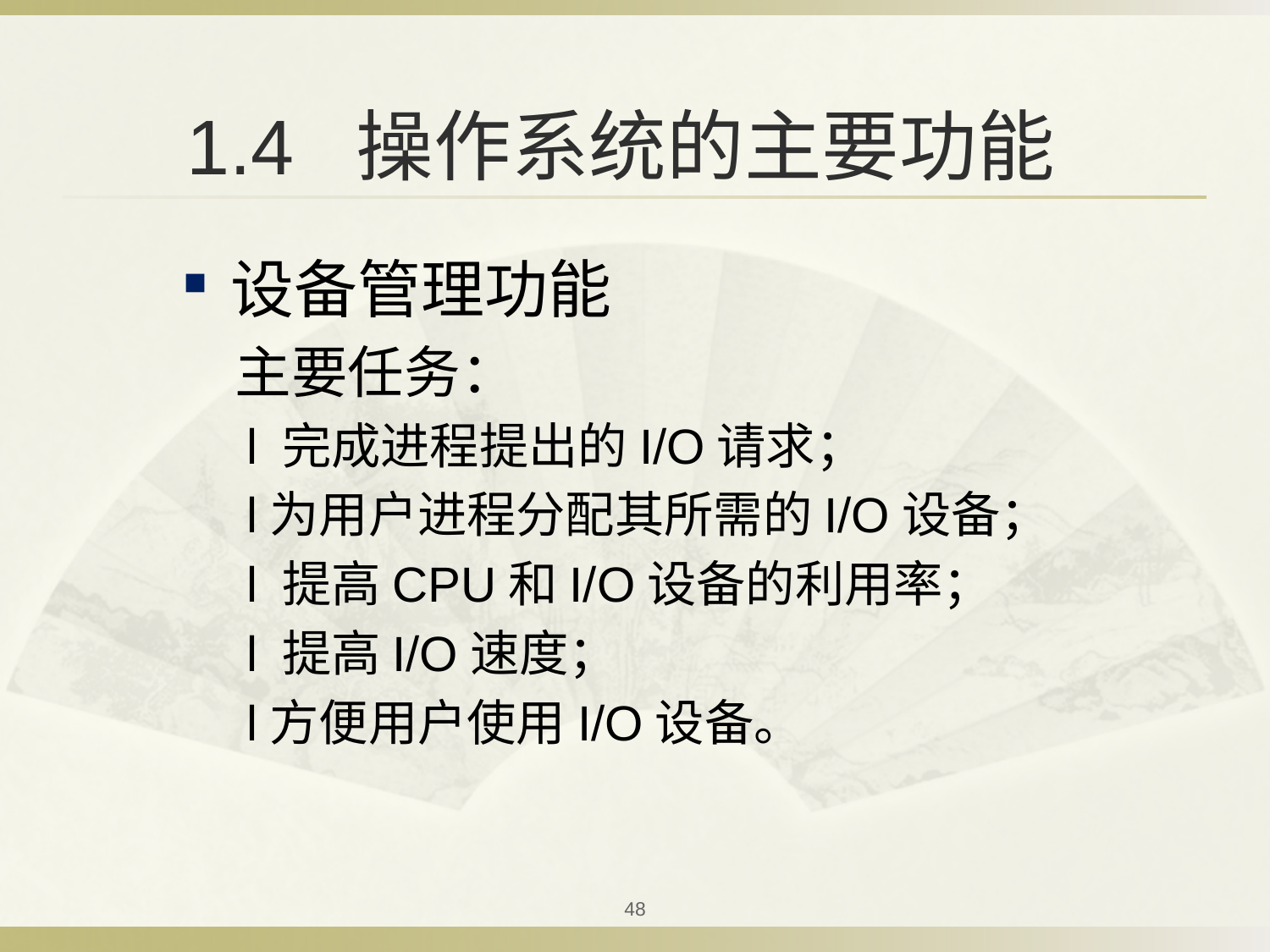

# 1.4  操作系统的主要功能
设备管理功能
   主要任务：
l 完成进程提出的I/O请求；
l为用户进程分配其所需的I/O设备；
l 提高CPU和I/O设备的利用率；
l 提高I/O速度；
l方便用户使用I/O设备。
48